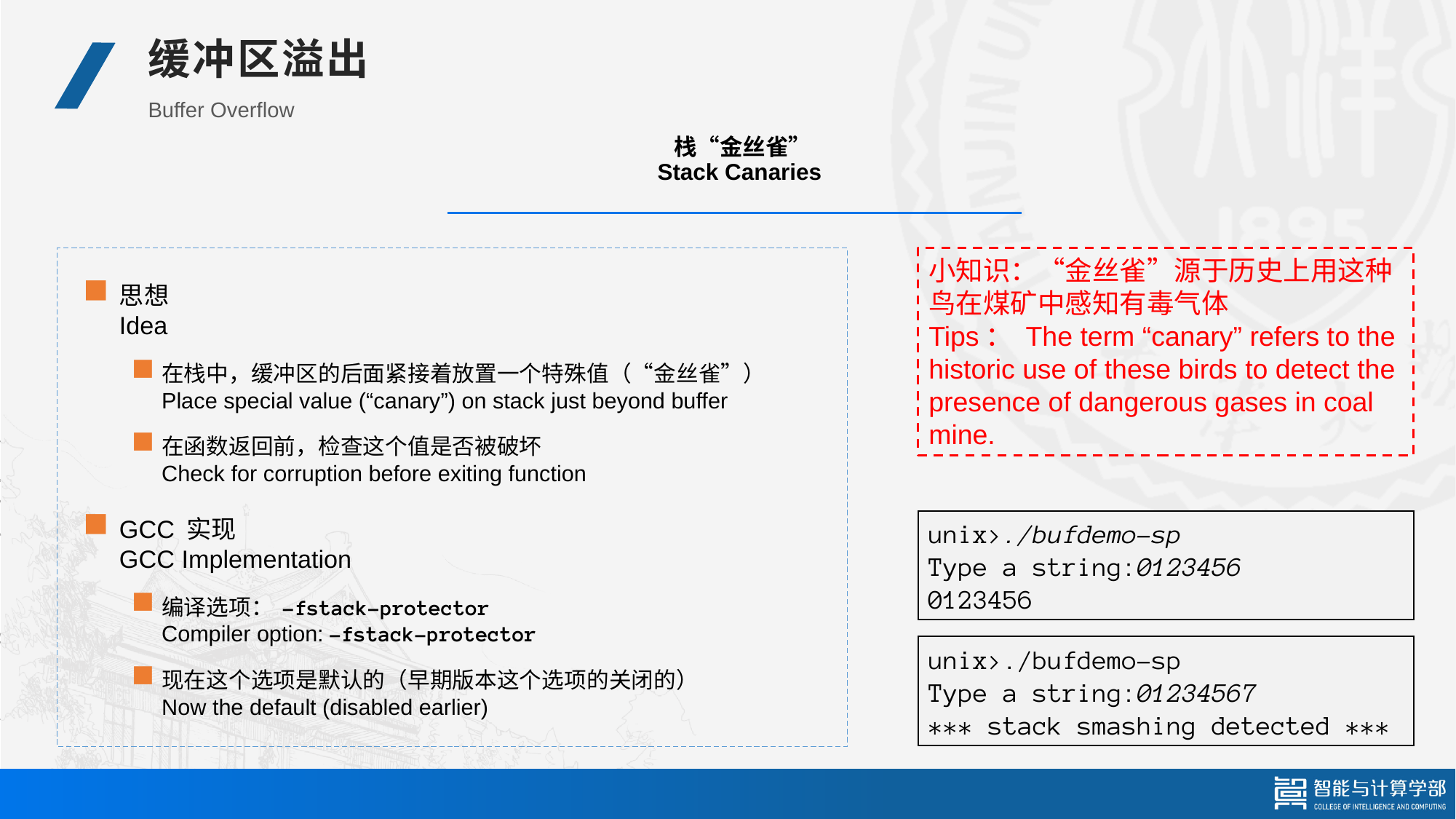

缓冲区溢出
Buffer Overflow
# 栈“金丝雀” Stack Canaries
思想
Idea
在栈中，缓冲区的后面紧接着放置一个特殊值（“金丝雀”）
Place special value (“canary”) on stack just beyond buffer
在函数返回前，检查这个值是否被破坏
Check for corruption before exiting function
GCC 实现
GCC Implementation
编译选项： -fstack-protector
Compiler option: -fstack-protector
现在这个选项是默认的（早期版本这个选项的关闭的）
Now the default (disabled earlier)

小知识：“金丝雀”源于历史上用这种鸟在煤矿中感知有毒气体
Tips： The term “canary” refers to the historic use of these birds to detect the presence of dangerous gases in coal mine.
unix>./bufdemo-sp
Type a string:0123456
0123456
unix>./bufdemo-sp
Type a string:01234567
*** stack smashing detected ***